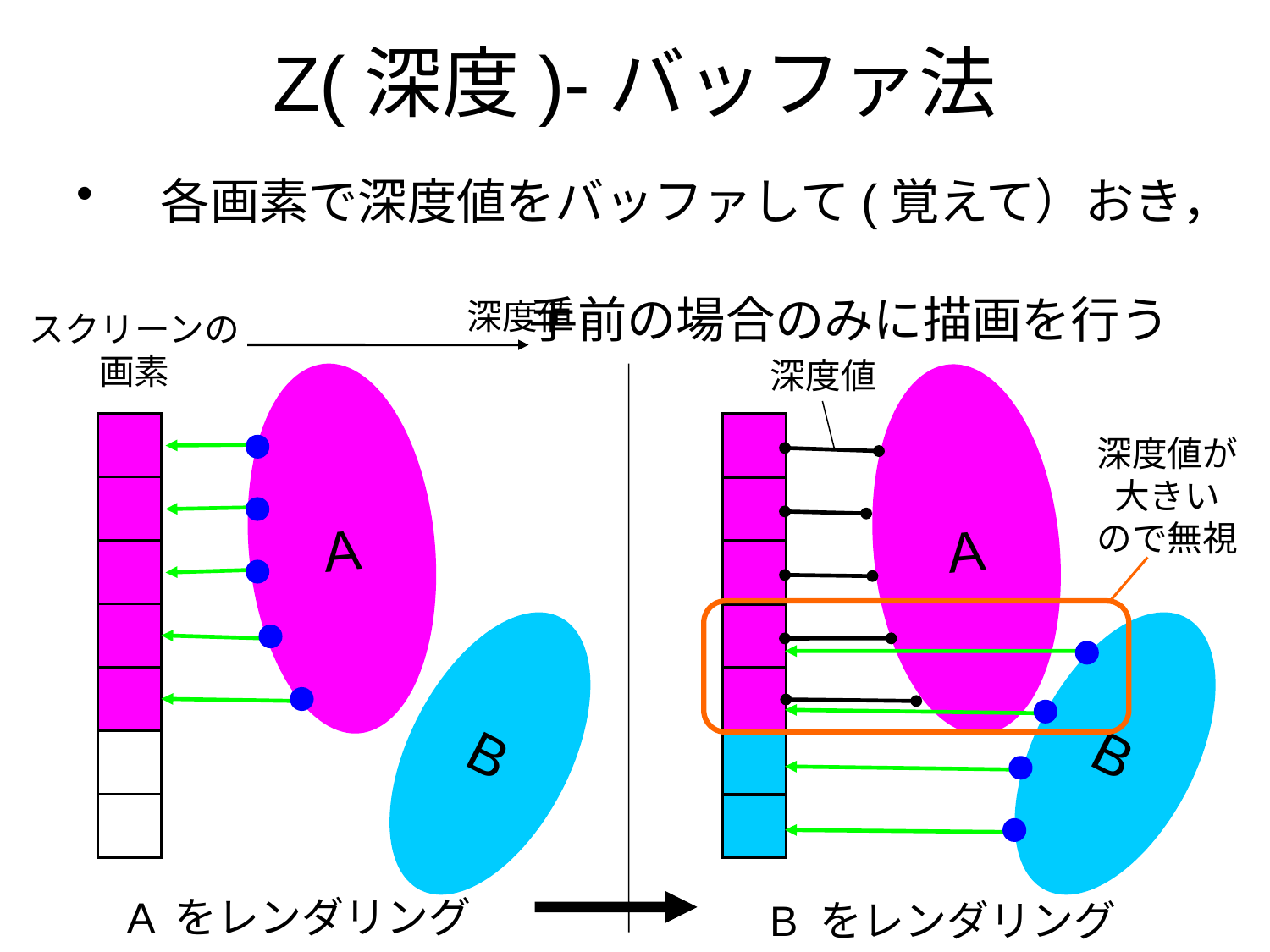

# Z(深度)-バッファ法
各画素で深度値をバッファして(覚えて）おき，
　                             手前の場合のみに描画を行う
深度値
スクリーンの
画素

深度値
A

A

深度値が
大きい
ので無視

B

B

A をレンダリング
B をレンダリング